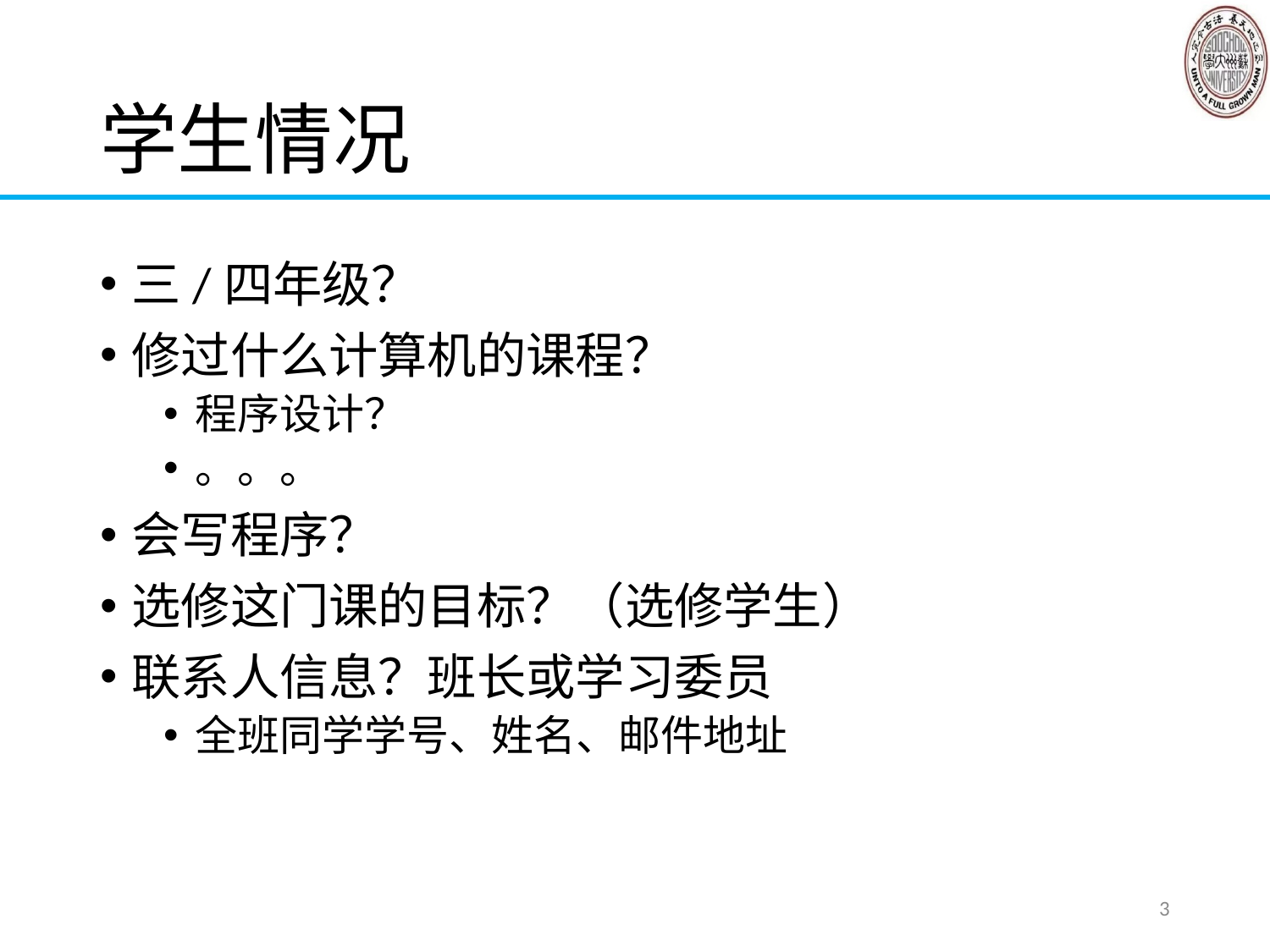

# 学生情况
三/四年级？
修过什么计算机的课程？
程序设计？
。。。
会写程序？
选修这门课的目标？（选修学生）
联系人信息？班长或学习委员
全班同学学号、姓名、邮件地址
3